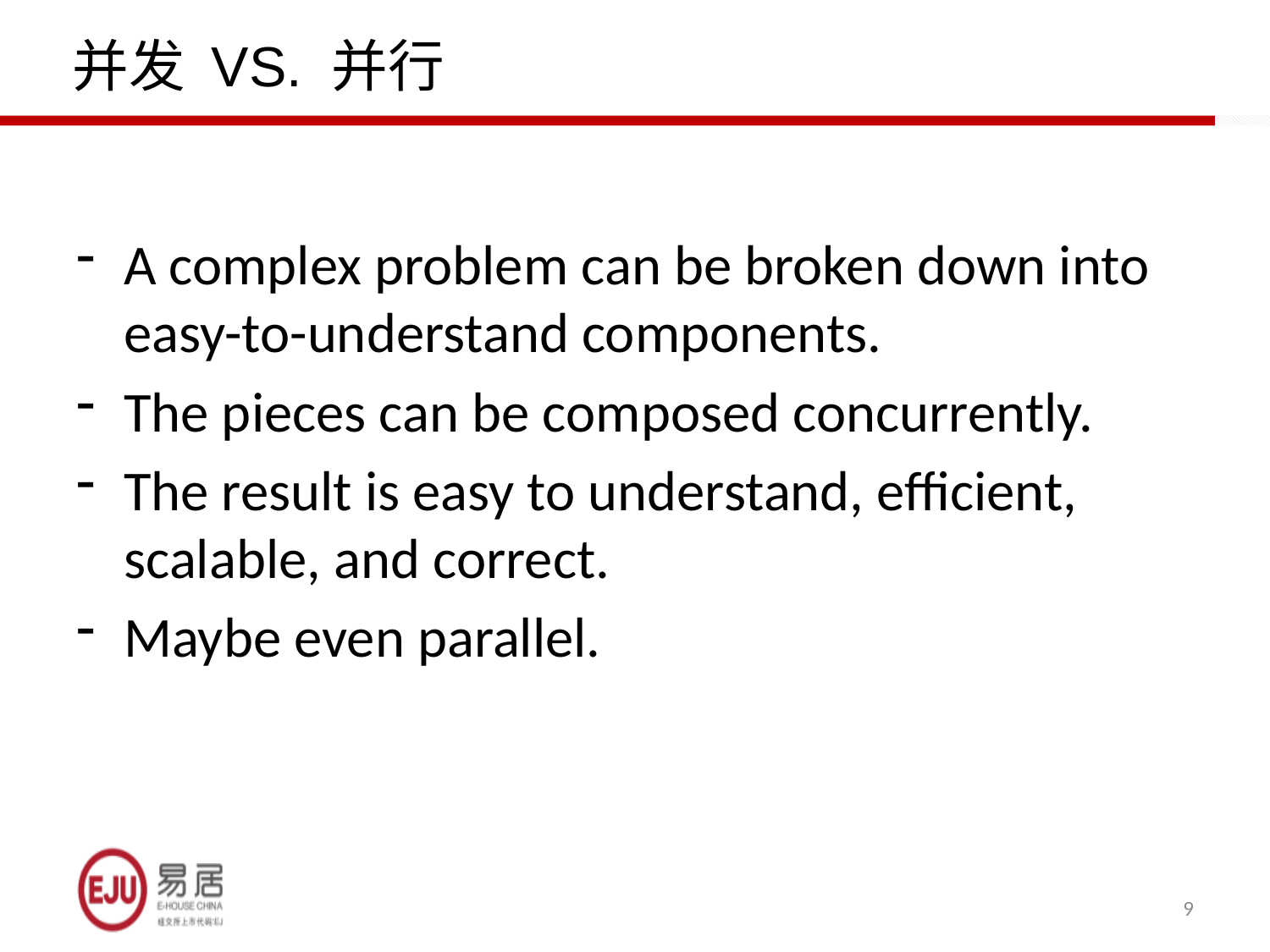

# 并发 VS. 并行
A complex problem can be broken down into easy-to-understand components.
The pieces can be composed concurrently.
The result is easy to understand, efficient, scalable, and correct.
Maybe even parallel.
9